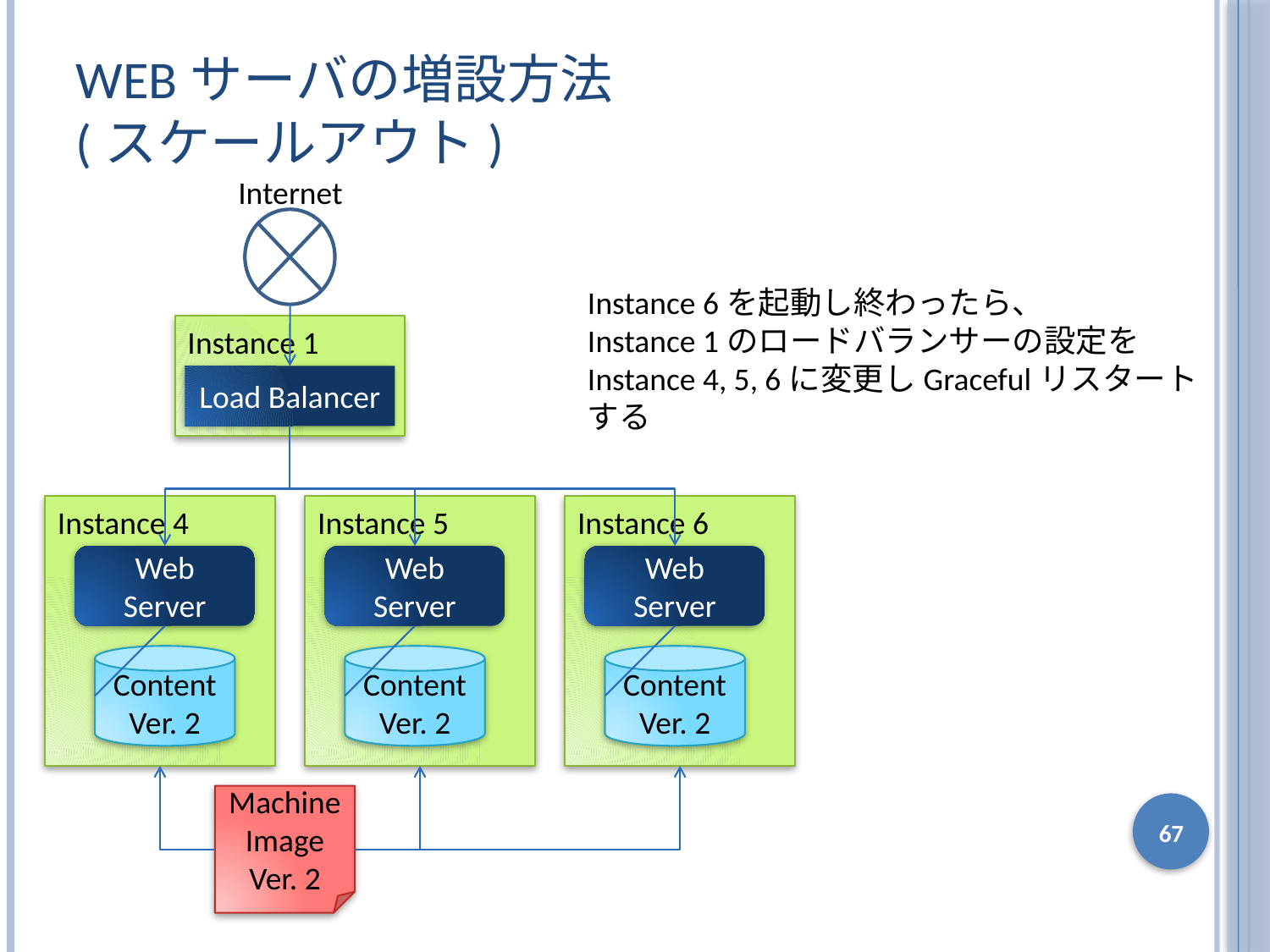

# Webサーバの増設方法 (スケールアウト)
Internet

Instance 6を起動し終わったら、
Instance 1のロードバランサーの設定を
Instance 4, 5, 6に変更しGracefulリスタートする
Instance 1
Load Balancer
Instance 4
Instance 5
Instance 6
Web Server
Web Server
Web Server
Content
Ver. 2
Content
Ver. 2
Content
Ver. 2
Machine Image
Ver. 2
67